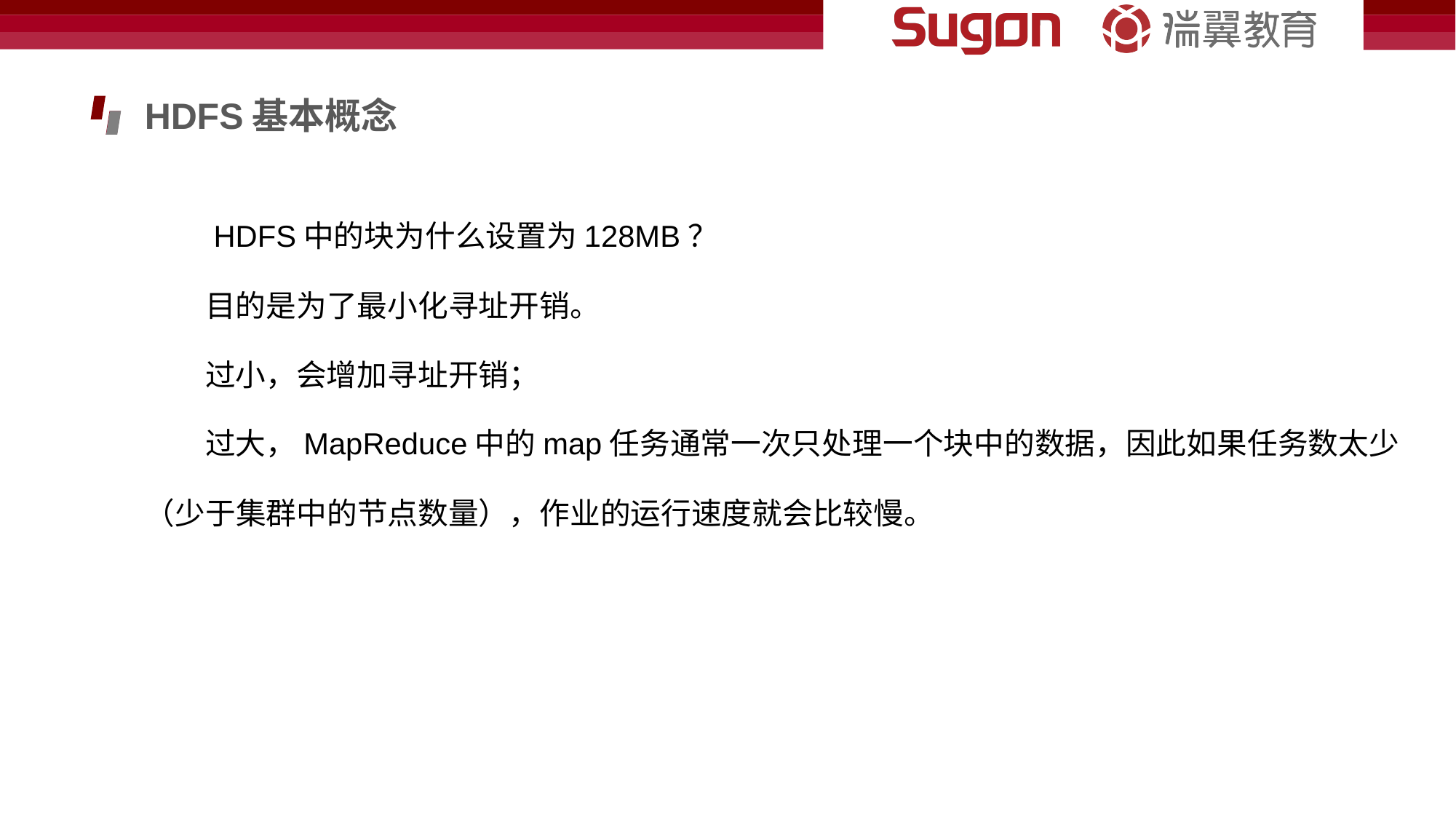

HDFS基本概念

 HDFS中的块为什么设置为128MB？
目的是为了最小化寻址开销。
过小，会增加寻址开销；
过大，MapReduce中的map任务通常一次只处理一个块中的数据，因此如果任务数太少（少于集群中的节点数量），作业的运行速度就会比较慢。